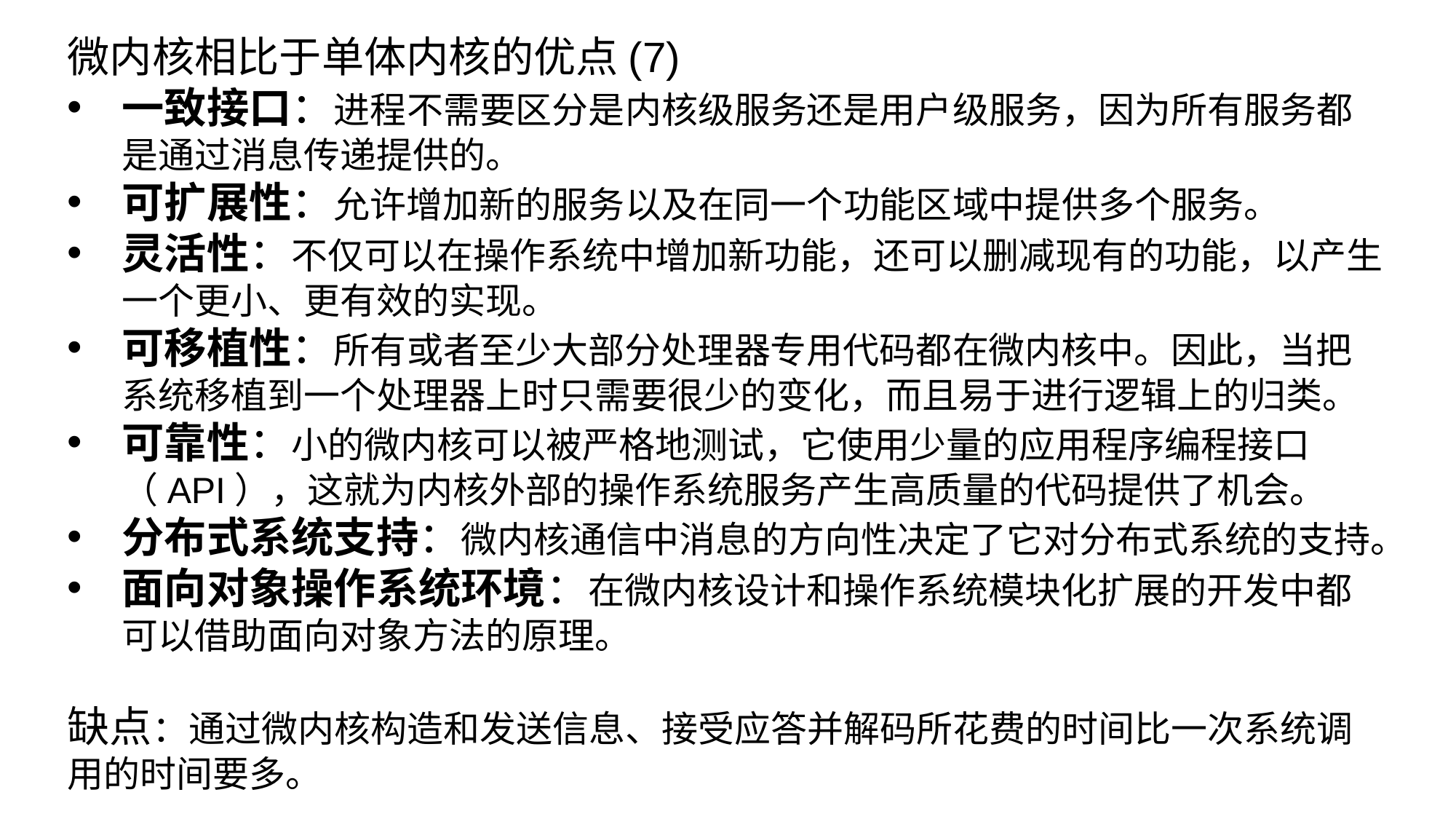

微内核相比于单体内核的优点(7)
一致接口：进程不需要区分是内核级服务还是用户级服务，因为所有服务都是通过消息传递提供的。
可扩展性：允许增加新的服务以及在同一个功能区域中提供多个服务。
灵活性：不仅可以在操作系统中增加新功能，还可以删减现有的功能，以产生一个更小、更有效的实现。
可移植性：所有或者至少大部分处理器专用代码都在微内核中。因此，当把系统移植到一个处理器上时只需要很少的变化，而且易于进行逻辑上的归类。
可靠性：小的微内核可以被严格地测试，它使用少量的应用程序编程接口（API），这就为内核外部的操作系统服务产生高质量的代码提供了机会。
分布式系统支持：微内核通信中消息的方向性决定了它对分布式系统的支持。
面向对象操作系统环境：在微内核设计和操作系统模块化扩展的开发中都可以借助面向对象方法的原理。

缺点：通过微内核构造和发送信息、接受应答并解码所花费的时间比一次系统调用的时间要多。